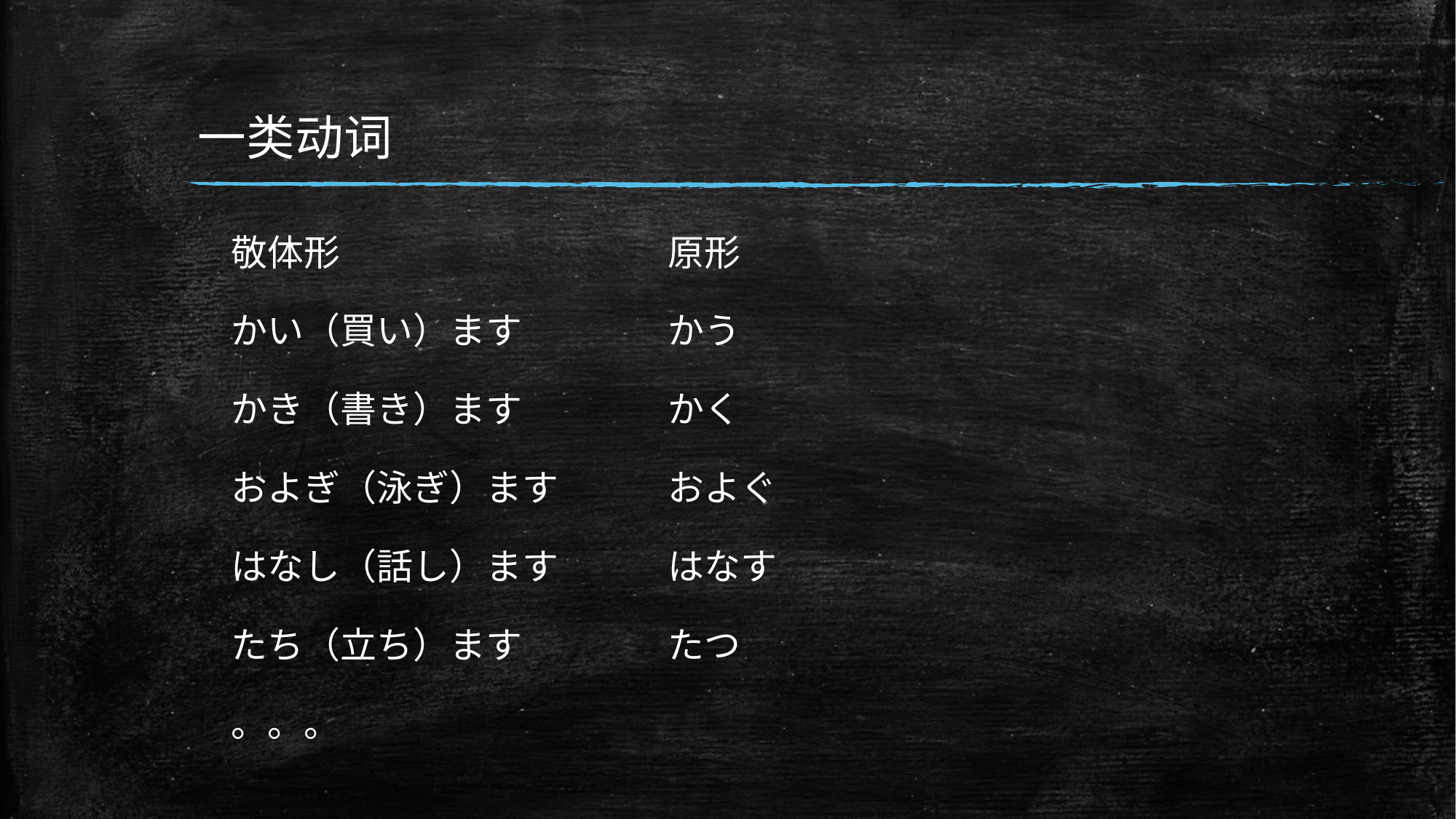

一类动词
敬体形			原形

かい（買い）ます		かう

かき（書き）ます		かく

およぎ（泳ぎ）ます	およぐ

はなし（話し）ます	はなす

たち（立ち）ます		たつ

。。。